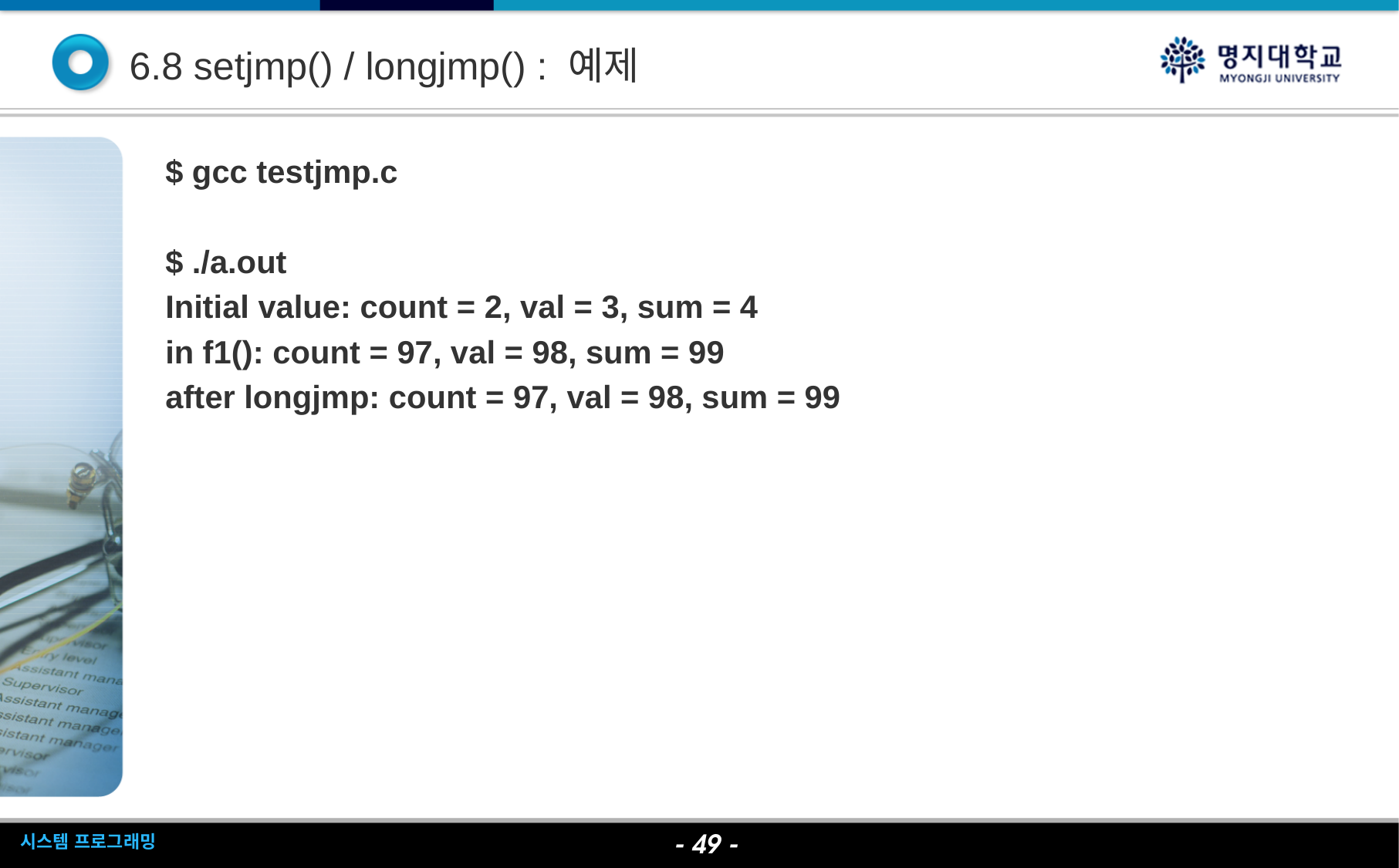

6.8 setjmp() / longjmp() : 예제
$ gcc testjmp.c

$ ./a.out
Initial value: count = 2, val = 3, sum = 4
in f1(): count = 97, val = 98, sum = 99
after longjmp: count = 97, val = 98, sum = 99

- 49 -